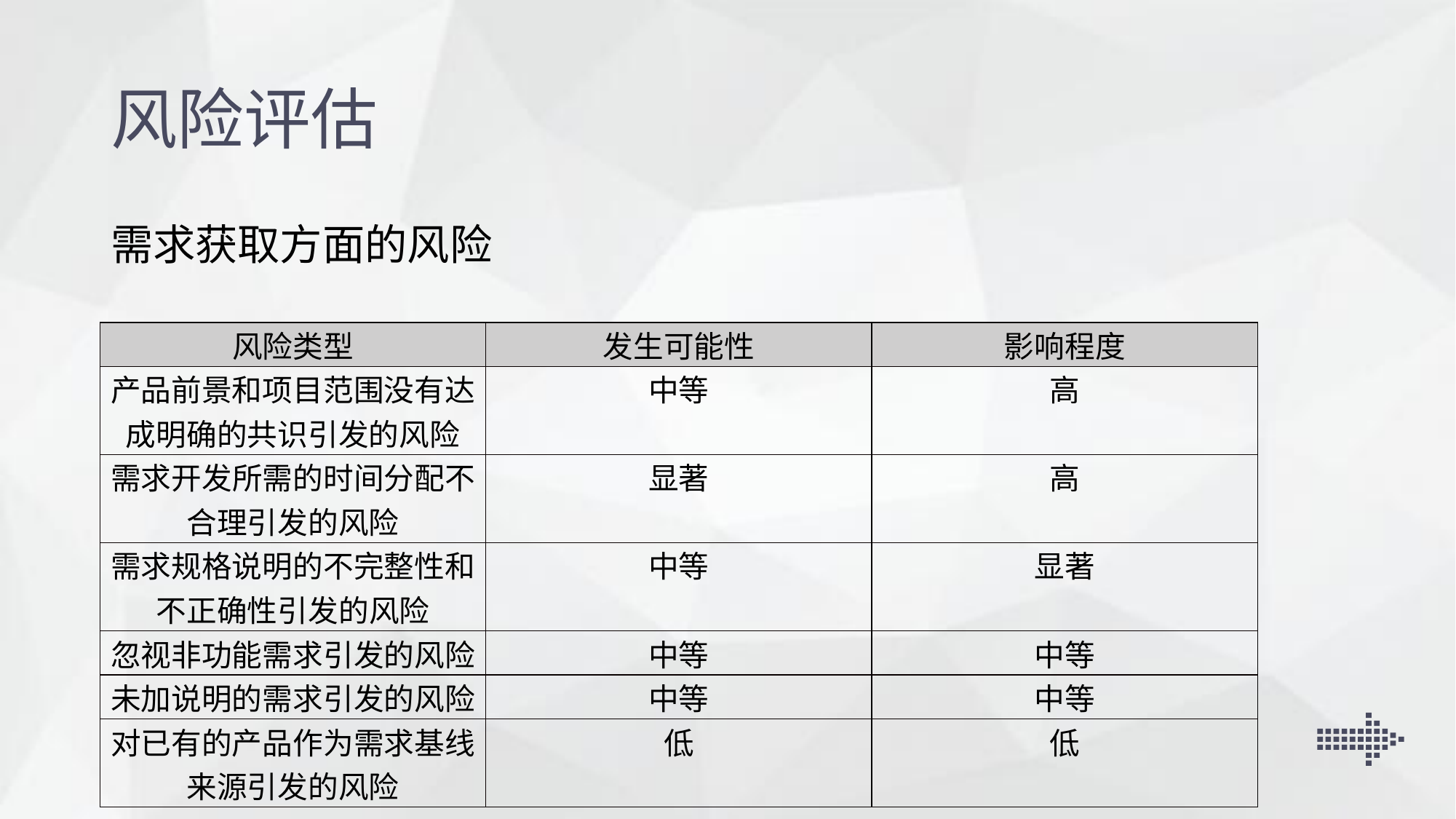

风险评估
需求获取方面的风险
| 风险类型 | 发生可能性 | 影响程度 |
| --- | --- | --- |
| 产品前景和项目范围没有达成明确的共识引发的风险 | 中等 | 高 |
| 需求开发所需的时间分配不合理引发的风险 | 显著 | 高 |
| 需求规格说明的不完整性和不正确性引发的风险 | 中等 | 显著 |
| 忽视非功能需求引发的风险 | 中等 | 中等 |
| 未加说明的需求引发的风险 | 中等 | 中等 |
| 对已有的产品作为需求基线来源引发的风险 | 低 | 低 |